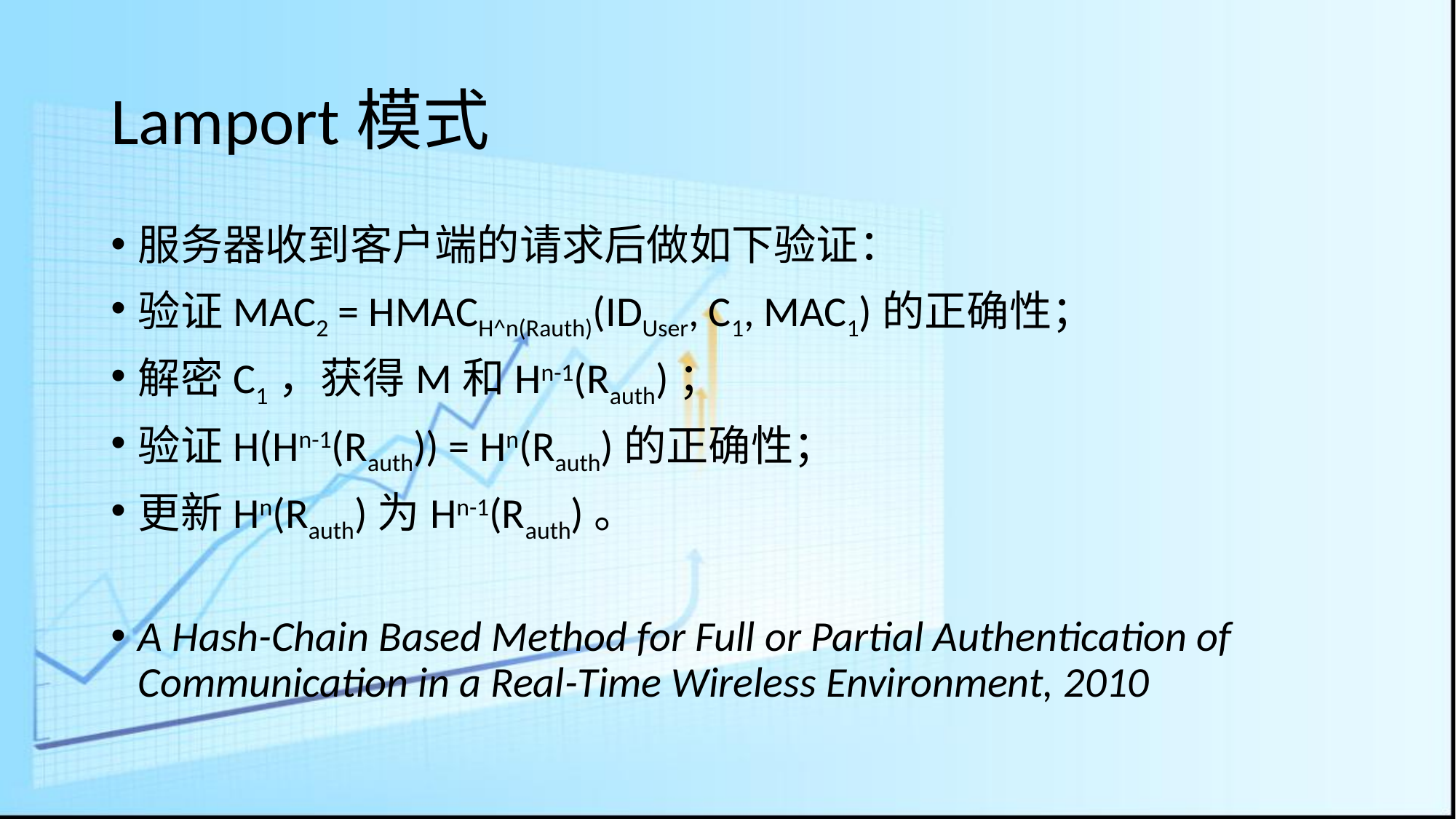

# Lamport模式
服务器收到客户端的请求后做如下验证：
验证MAC2 = HMACH^n(Rauth)(IDUser, C1, MAC1)的正确性；
解密C1，获得M和Hn-1(Rauth)；
验证H(Hn-1(Rauth)) = Hn(Rauth)的正确性；
更新Hn(Rauth)为Hn-1(Rauth)。

A Hash-Chain Based Method for Full or Partial Authentication of Communication in a Real-Time Wireless Environment, 2010